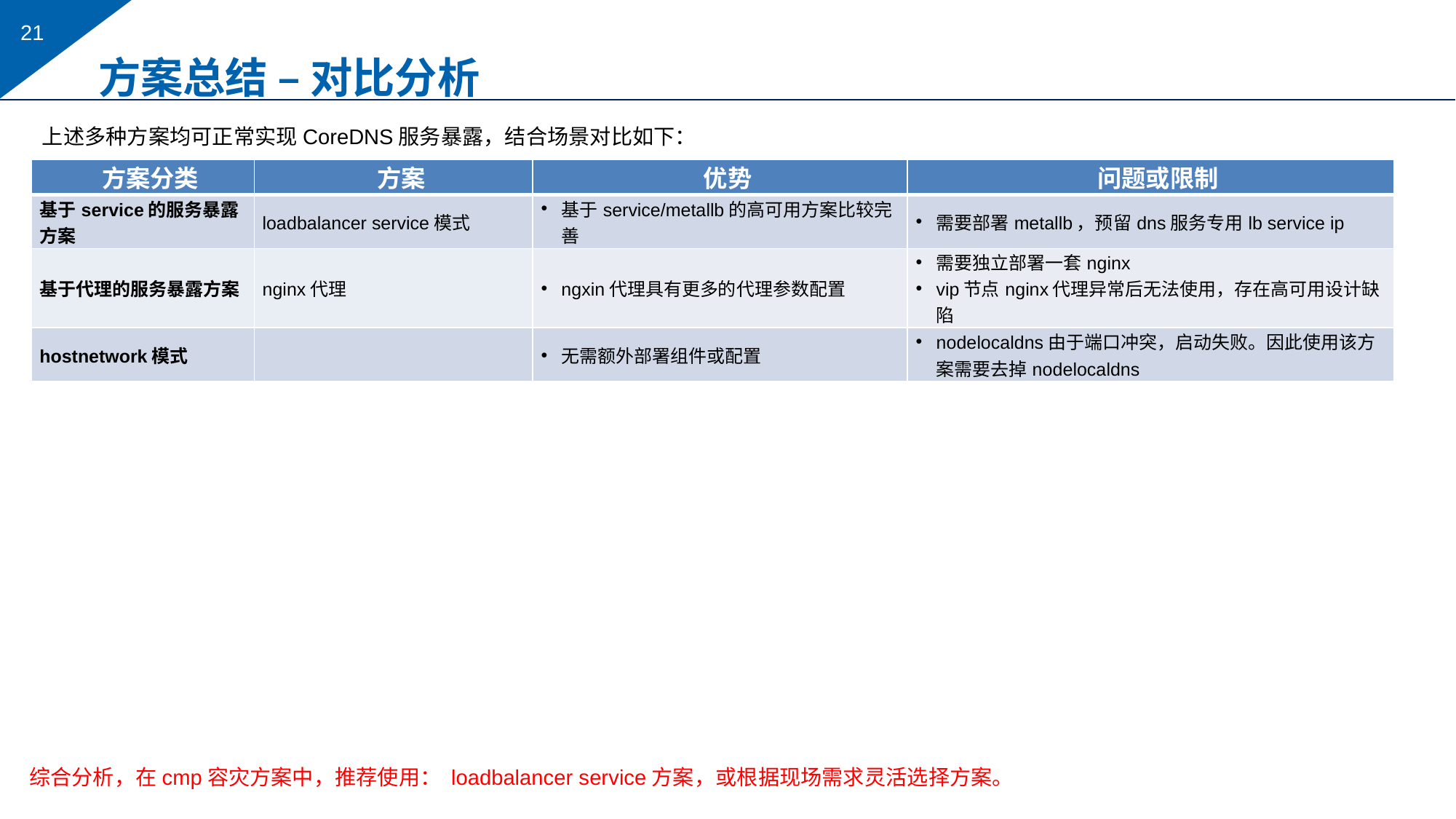

# 方案总结 – 对比分析
上述多种方案均可正常实现CoreDNS服务暴露，结合场景对比如下：
| 方案分类 | 方案 | 优势 | 问题或限制 |
| --- | --- | --- | --- |
| 基于service的服务暴露方案 | loadbalancer service模式 | 基于service/metallb的高可用方案比较完善 | 需要部署metallb，预留dns服务专用lb service ip |
| 基于代理的服务暴露方案 | nginx代理 | ngxin代理具有更多的代理参数配置 | 需要独立部署一套nginx vip节点nginx代理异常后无法使用，存在高可用设计缺陷 |
| hostnetwork模式 |  | 无需额外部署组件或配置 | nodelocaldns由于端口冲突，启动失败。因此使用该方案需要去掉nodelocaldns |
综合分析，在cmp容灾方案中，推荐使用： loadbalancer service方案，或根据现场需求灵活选择方案。